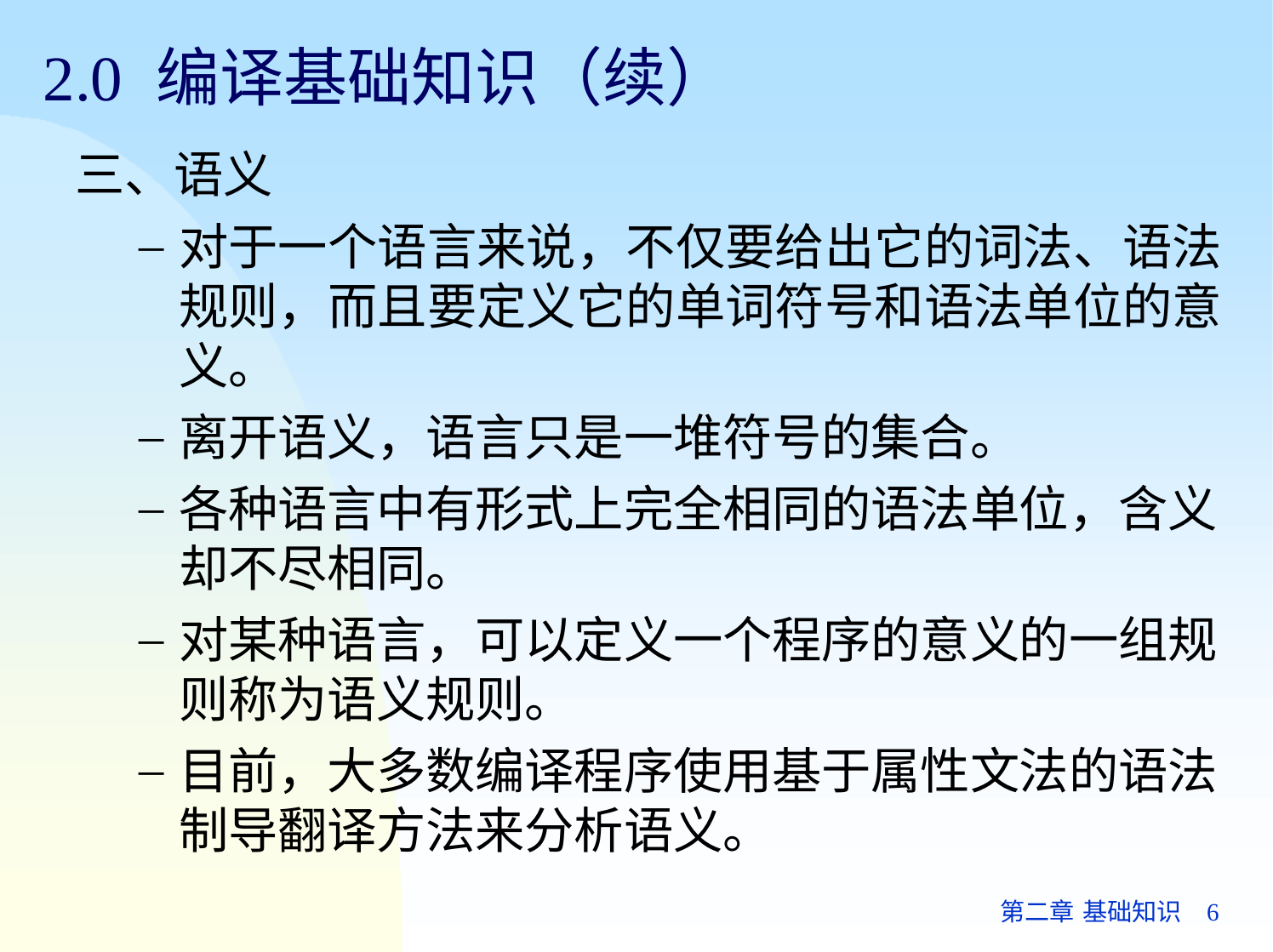

# 2.0	编译基础知识（续）
三、语义
对于一个语言来说，不仅要给出它的词法、语法 规则，而且要定义它的单词符号和语法单位的意 义。
离开语义，语言只是一堆符号的集合。
各种语言中有形式上完全相同的语法单位，含义 却不尽相同。
对某种语言，可以定义一个程序的意义的一组规 则称为语义规则。
目前，大多数编译程序使用基于属性文法的语法 制导翻译方法来分析语义。
第二章 基础知识	6